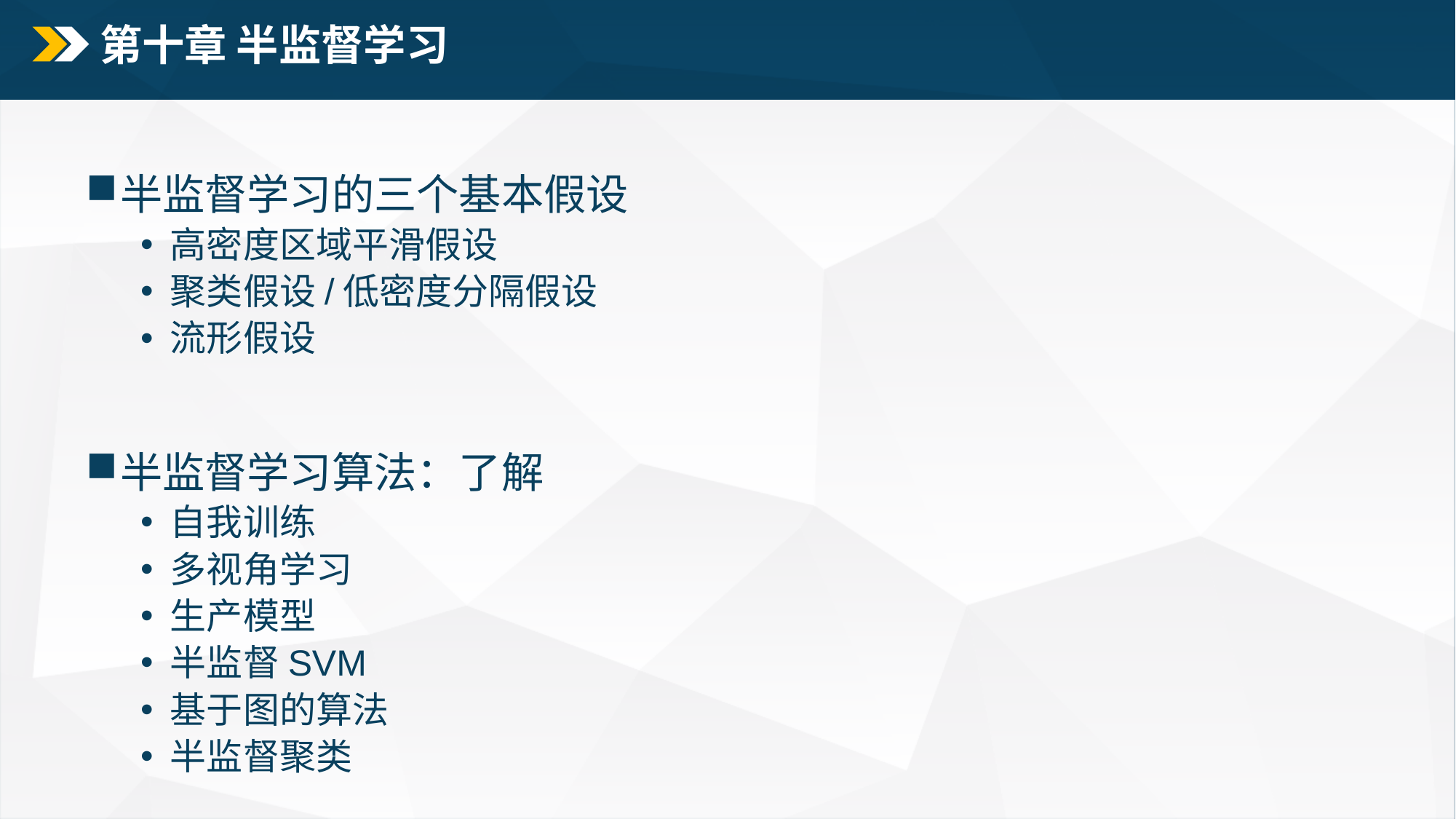

# 第十章 半监督学习
半监督学习的三个基本假设
 高密度区域平滑假设
 聚类假设/低密度分隔假设
 流形假设

半监督学习算法：了解
 自我训练
 多视角学习
 生产模型
 半监督SVM
 基于图的算法
 半监督聚类